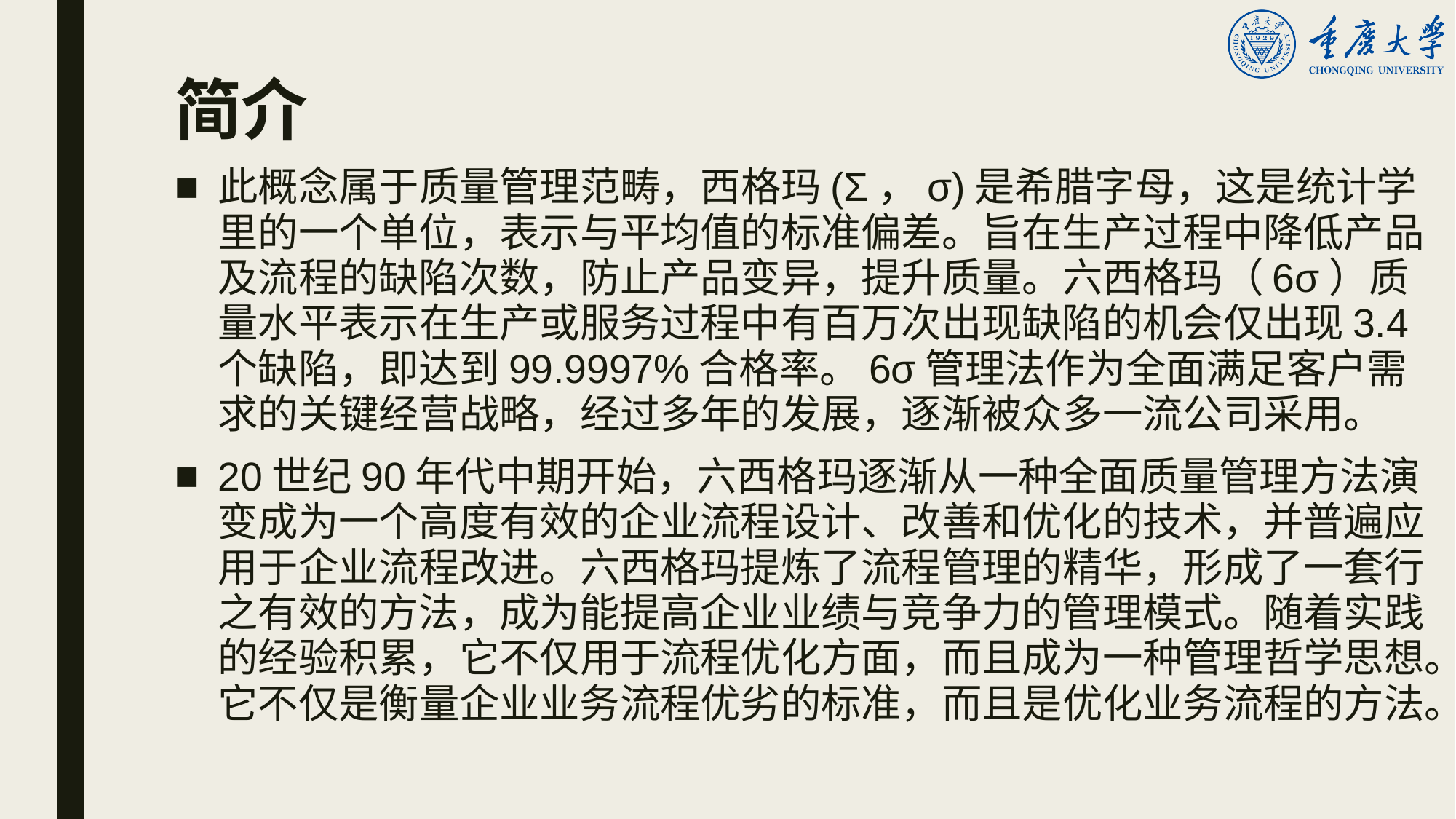

# 简介
此概念属于质量管理范畴，西格玛(Σ，σ)是希腊字母，这是统计学里的一个单位，表示与平均值的标准偏差。旨在生产过程中降低产品及流程的缺陷次数，防止产品变异，提升质量。六西格玛（6σ）质量水平表示在生产或服务过程中有百万次出现缺陷的机会仅出现3.4个缺陷，即达到99.9997%合格率。6σ管理法作为全面满足客户需求的关键经营战略，经过多年的发展，逐渐被众多一流公司采用。
20世纪90年代中期开始，六西格玛逐渐从一种全面质量管理方法演变成为一个高度有效的企业流程设计、改善和优化的技术，并普遍应用于企业流程改进。六西格玛提炼了流程管理的精华，形成了一套行之有效的方法，成为能提高企业业绩与竞争力的管理模式。随着实践的经验积累，它不仅用于流程优化方面，而且成为一种管理哲学思想。它不仅是衡量企业业务流程优劣的标准，而且是优化业务流程的方法。